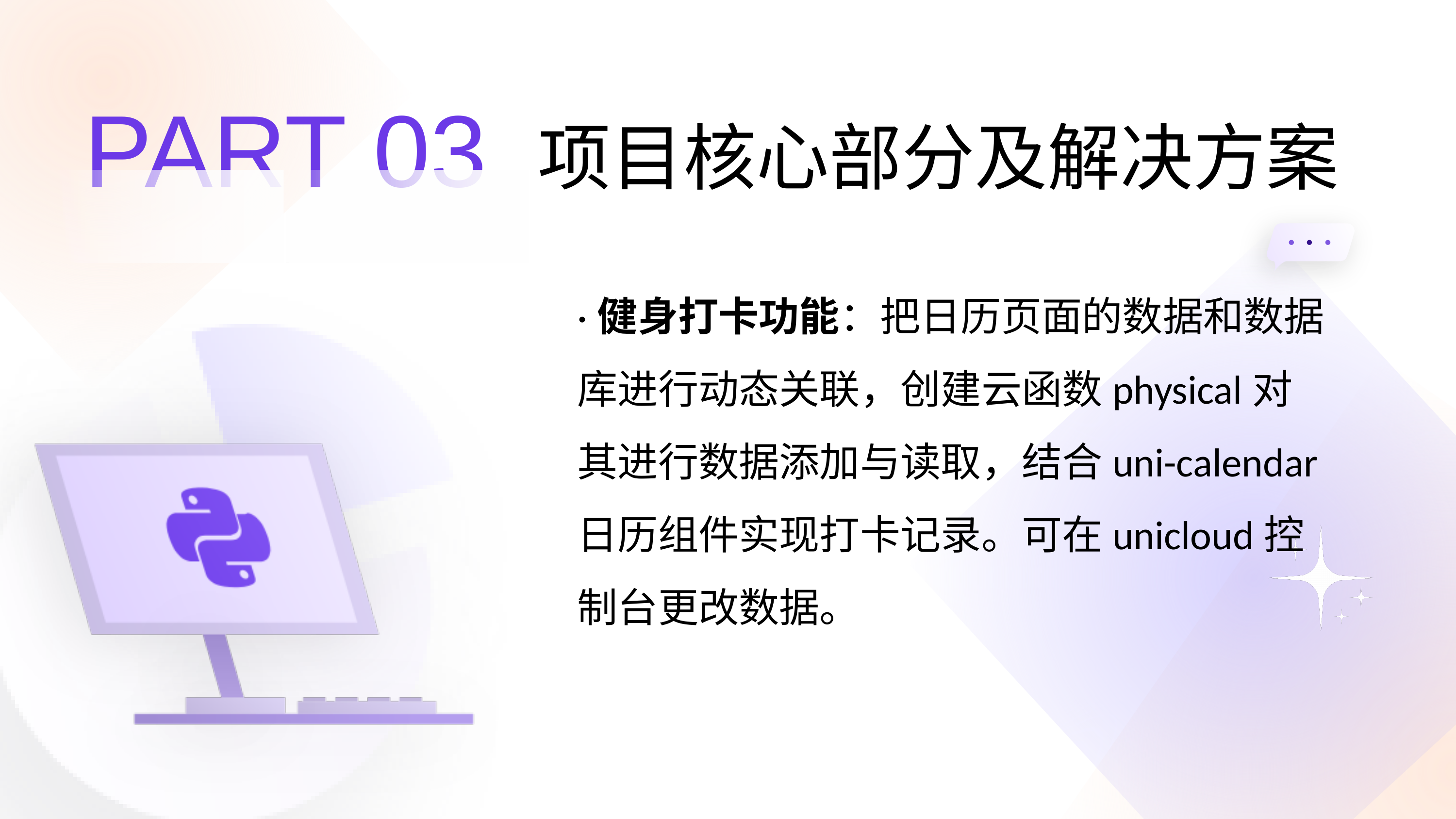

PART 03

项目核心部分及解决方案

·健身打卡功能：把日历页面的数据和数据库进行动态关联，创建云函数physical对其进行数据添加与读取，结合uni-calendar日历组件实现打卡记录。可在unicloud控制台更改数据。